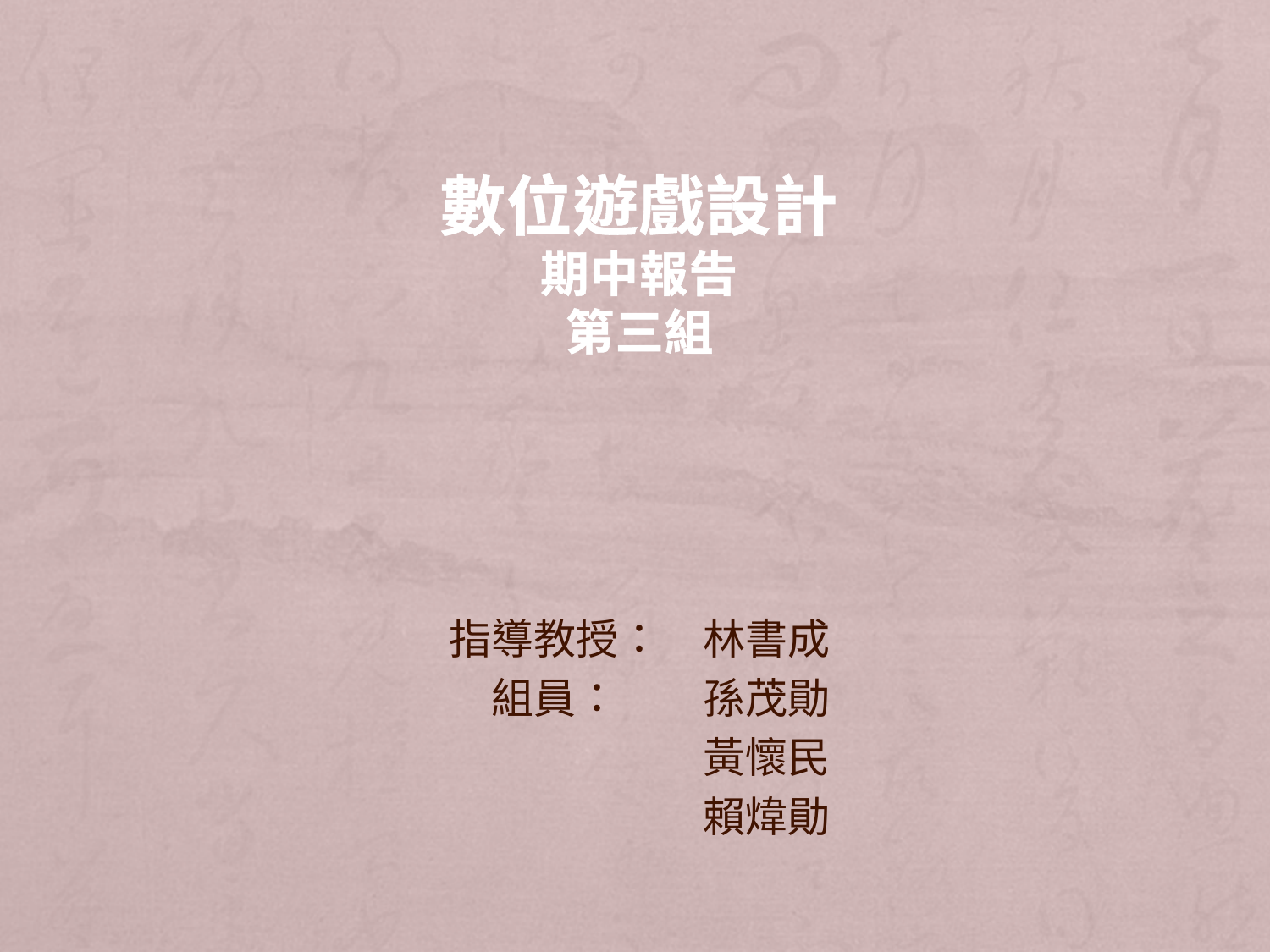

# 數位遊戲設計 期中報告 第三組
指導教授：　林書成
　組員：	孫茂勛
	　	黃懷民
		賴煒勛